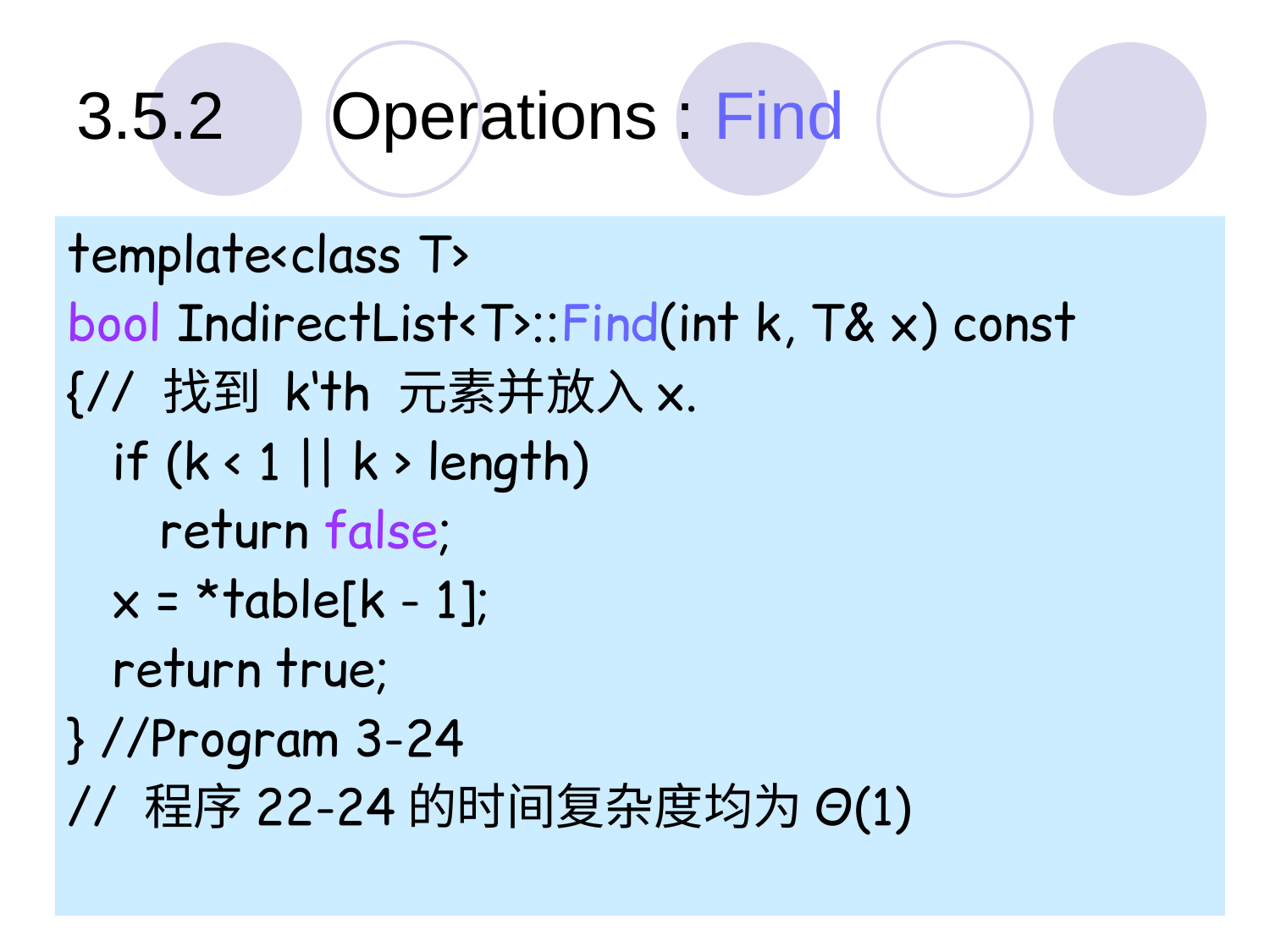

# 3.5.2	Operations : Find
template<class T>
bool IndirectList<T>::Find(int k, T& x) const
{// 找到 k‘th 元素并放入x.
   if (k < 1 || k > length)
	   return false;
   x = *table[k - 1];
   return true;
} //Program 3-24
// 程序22-24的时间复杂度均为Θ(1)

50